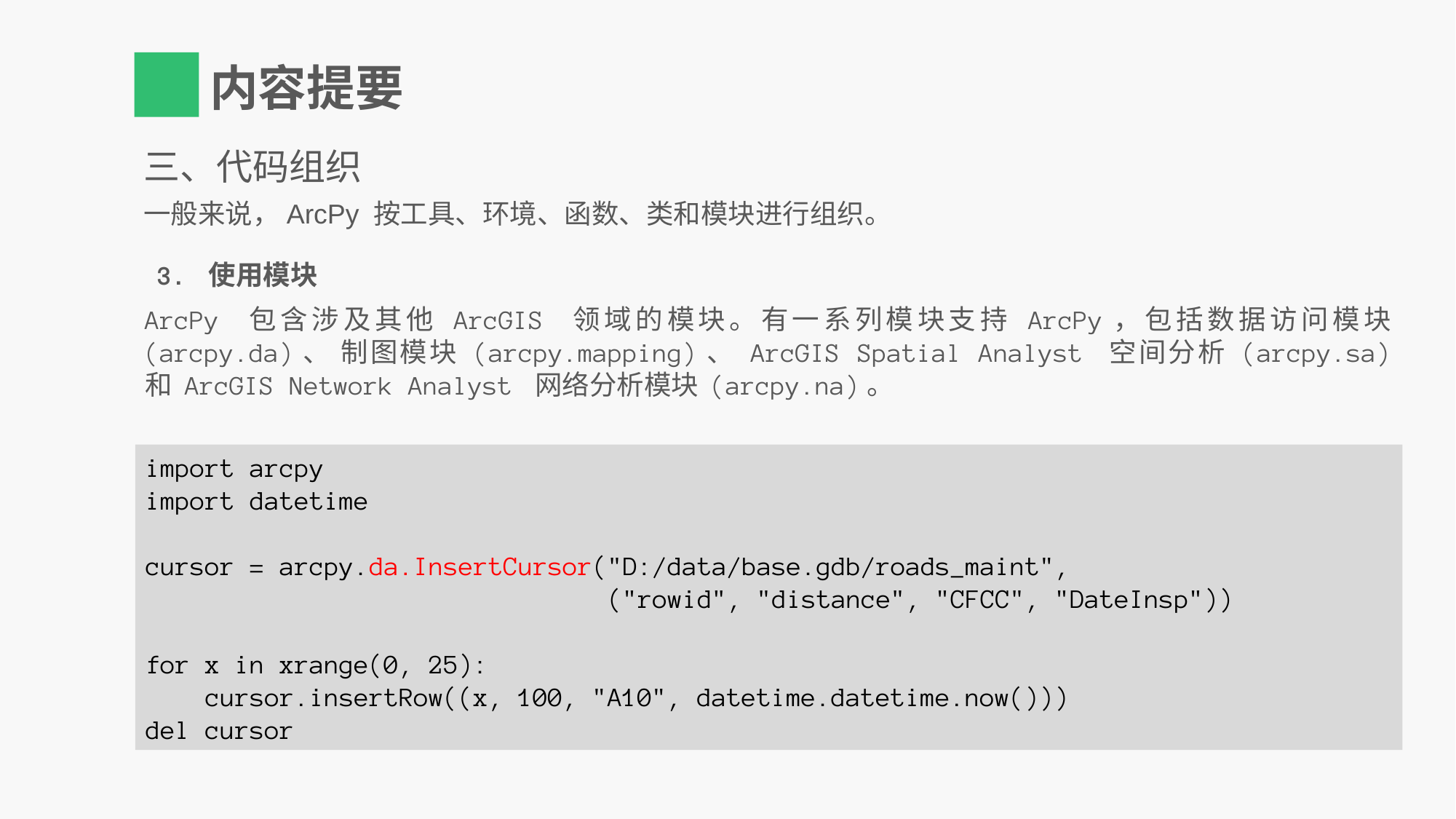

三、代码组织
一般来说，ArcPy 按工具、环境、函数、类和模块进行组织。
3. 使用模块
ArcPy 包含涉及其他 ArcGIS 领域的模块。有一系列模块支持 ArcPy，包括数据访问模块 (arcpy.da)、 制图模块 (arcpy.mapping)、 ArcGIS Spatial Analyst 空间分析 (arcpy.sa) 和 ArcGIS Network Analyst 网络分析模块 (arcpy.na)。
import arcpy
import datetime

cursor = arcpy.da.InsertCursor("D:/data/base.gdb/roads_maint",
                               ("rowid", "distance", "CFCC", "DateInsp"))

for x in xrange(0, 25):
    cursor.insertRow((x, 100, "A10", datetime.datetime.now()))
del cursor